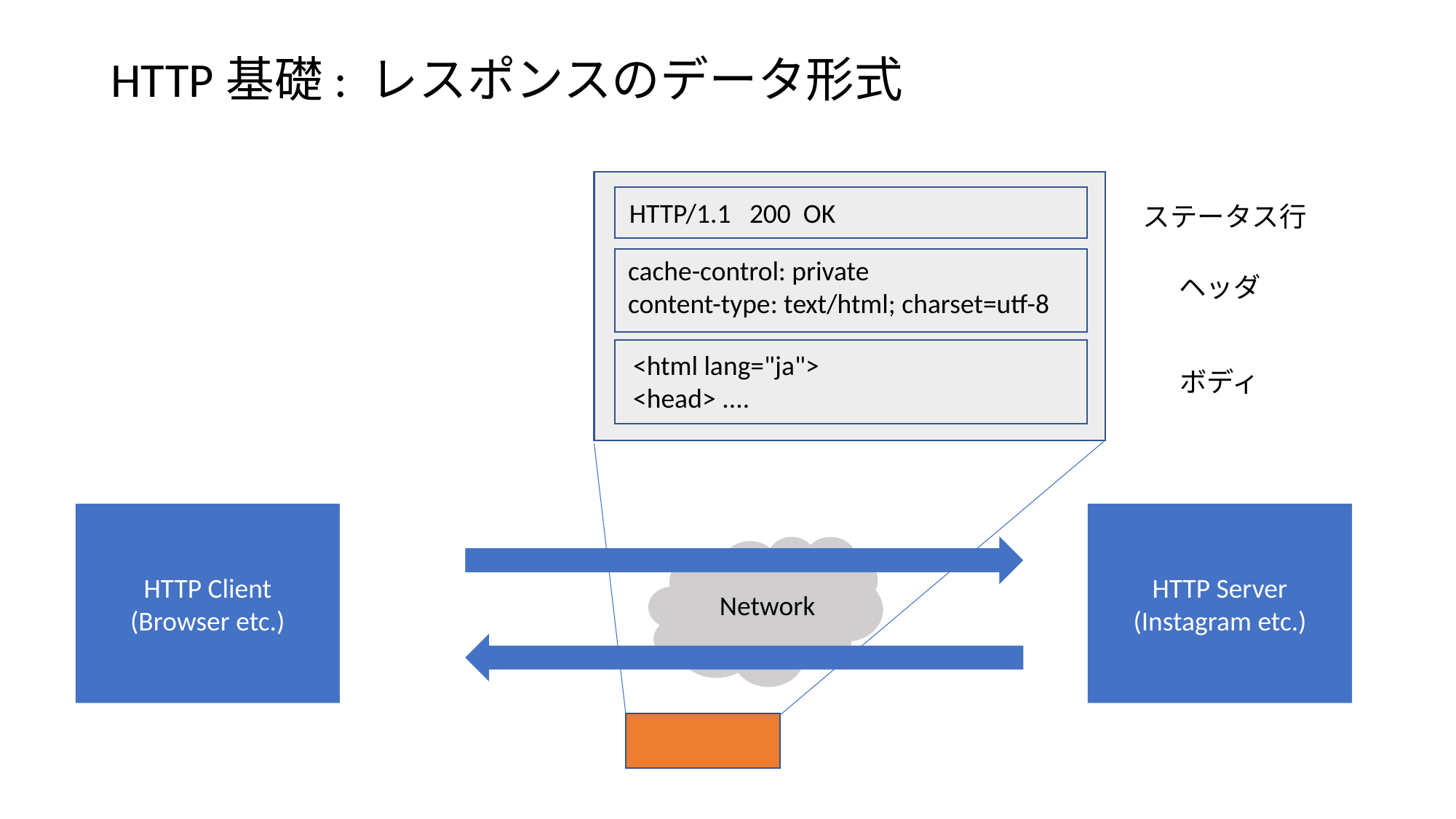

# HTTP基礎: レスポンスのデータ形式

HTTP/1.1   200  OK
ステータス行
cache-control: private
content-type: text/html; charset=utf-8

ヘッダ

<html lang="ja">
<head> ....
ボディ
HTTP Client
(Browser etc.)
HTTP Server
(Instagram etc.)

Network